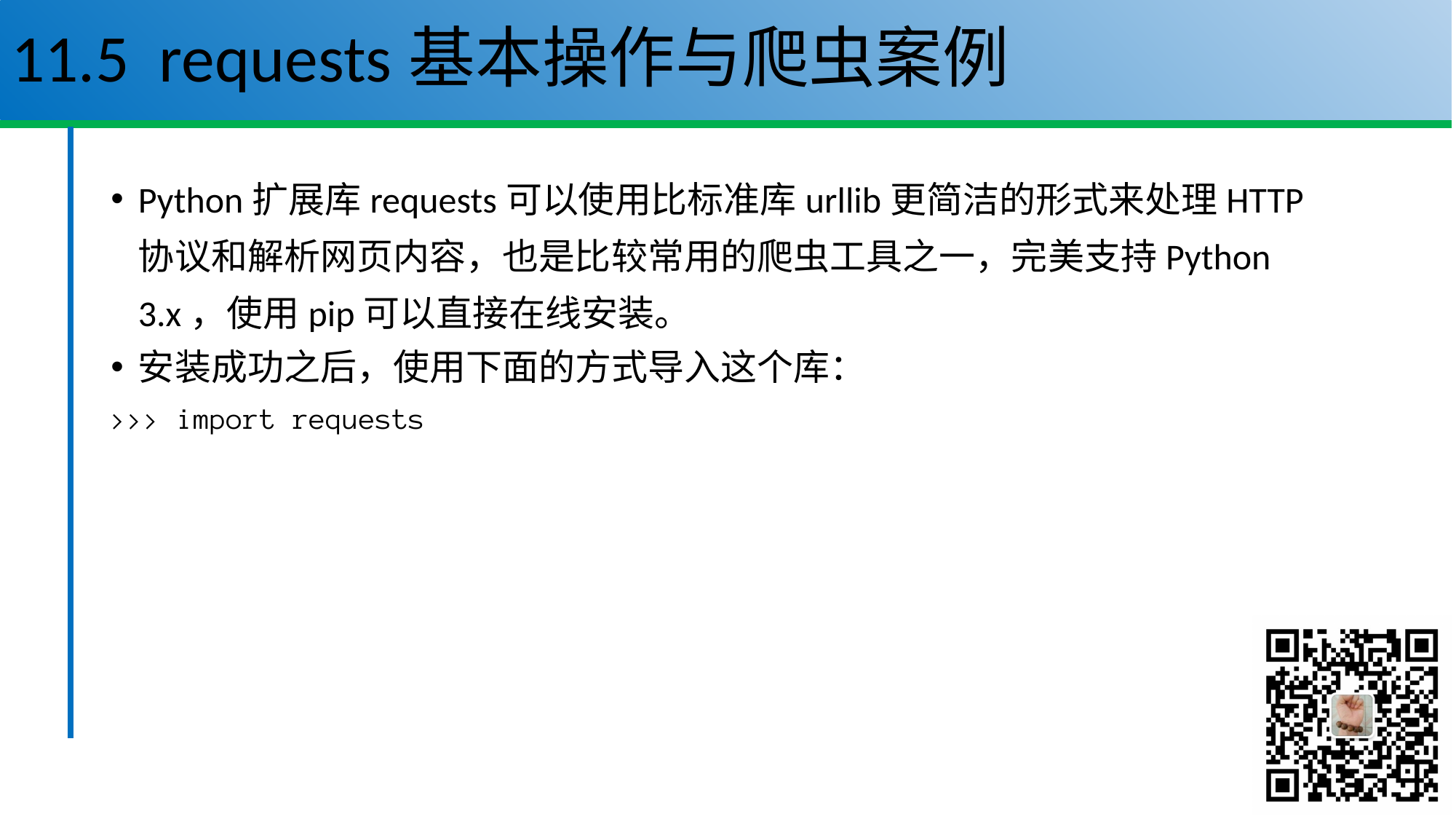

# 11.5  requests基本操作与爬虫案例
Python扩展库requests可以使用比标准库urllib更简洁的形式来处理HTTP协议和解析网页内容，也是比较常用的爬虫工具之一，完美支持Python 3.x，使用pip可以直接在线安装。
安装成功之后，使用下面的方式导入这个库：
>>> import requests
58